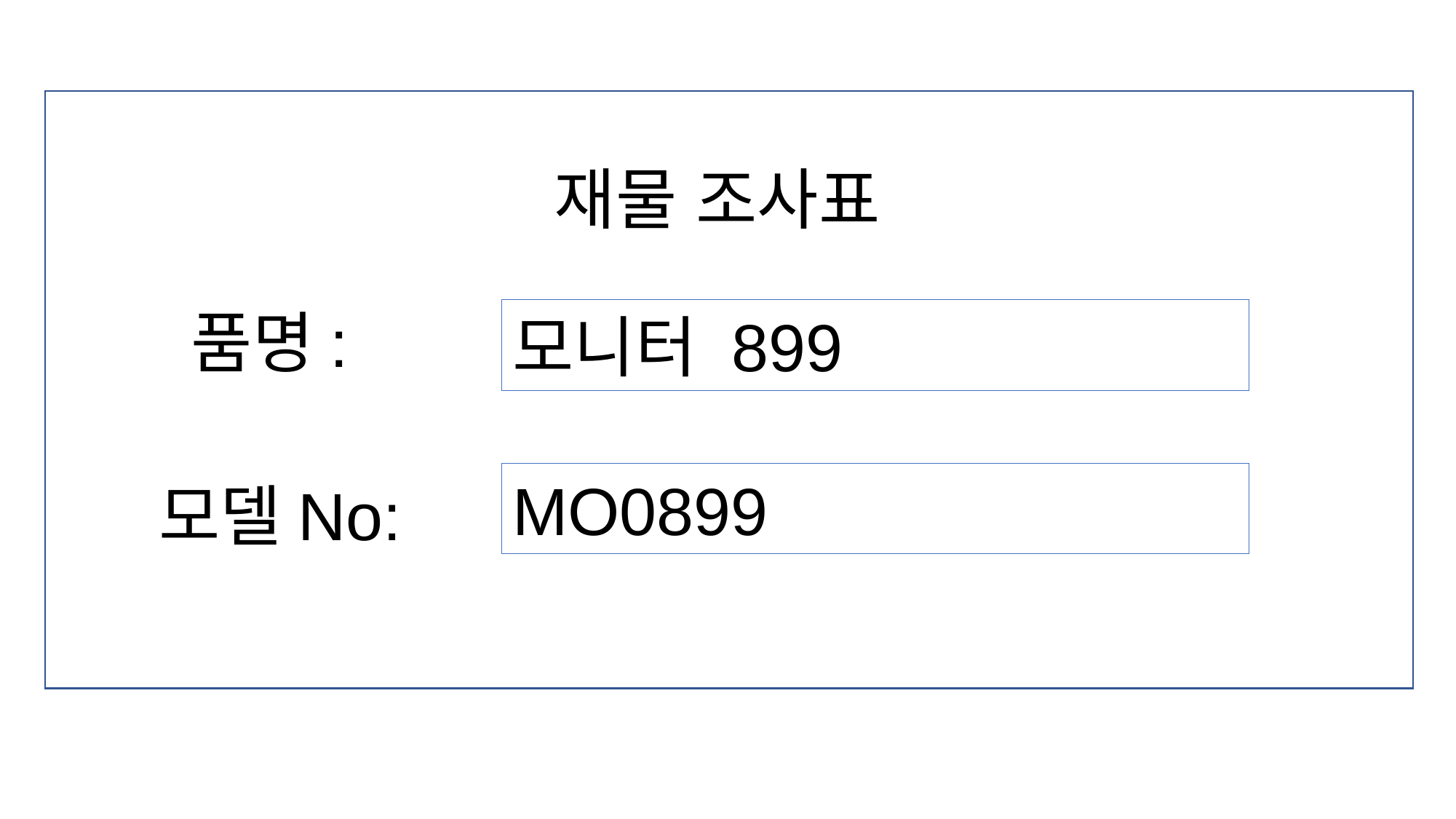

재물 조사표
품명:
모니터 899
MO0899
모델No: